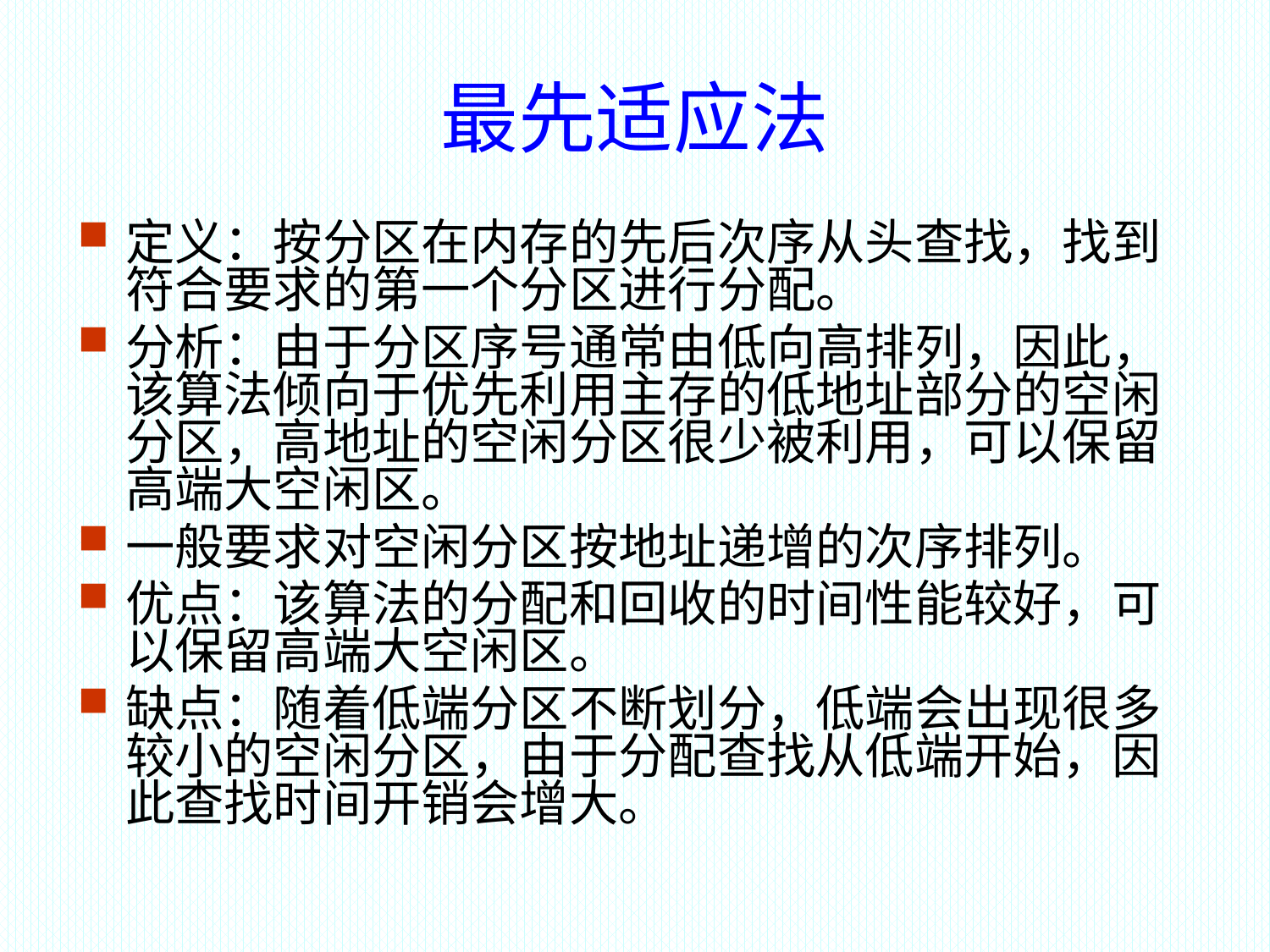

# 最先适应法
定义：按分区在内存的先后次序从头查找，找到符合要求的第一个分区进行分配。
分析：由于分区序号通常由低向高排列，因此，该算法倾向于优先利用主存的低地址部分的空闲分区，高地址的空闲分区很少被利用，可以保留高端大空闲区。
一般要求对空闲分区按地址递增的次序排列。
优点：该算法的分配和回收的时间性能较好，可以保留高端大空闲区。
缺点：随着低端分区不断划分，低端会出现很多较小的空闲分区，由于分配查找从低端开始，因此查找时间开销会增大。